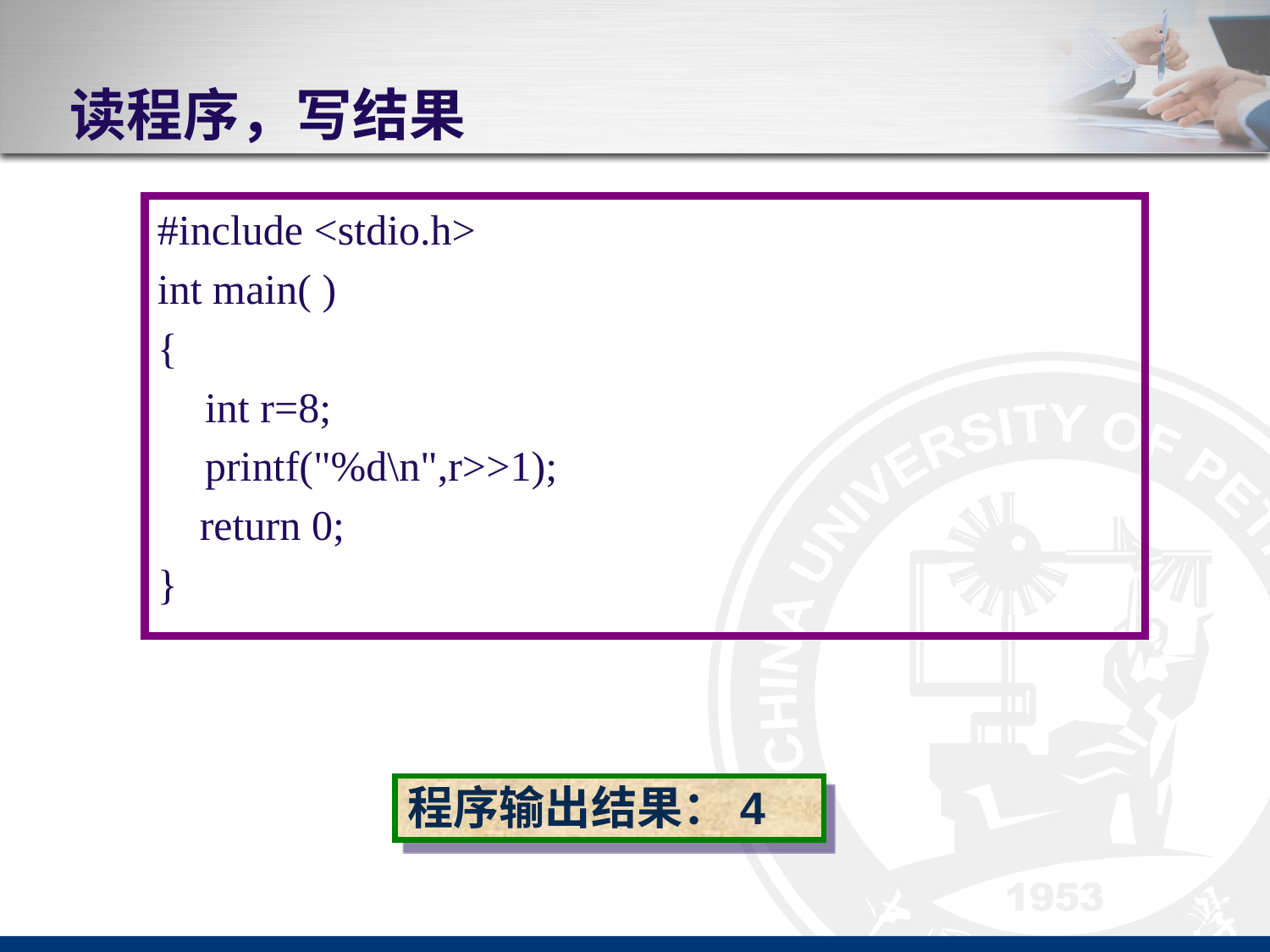

# 读程序，写结果
#include <stdio.h>
int main( )
{
	int r=8;
	printf("%d\n",r>>1);
    return 0;
}
程序输出结果：4